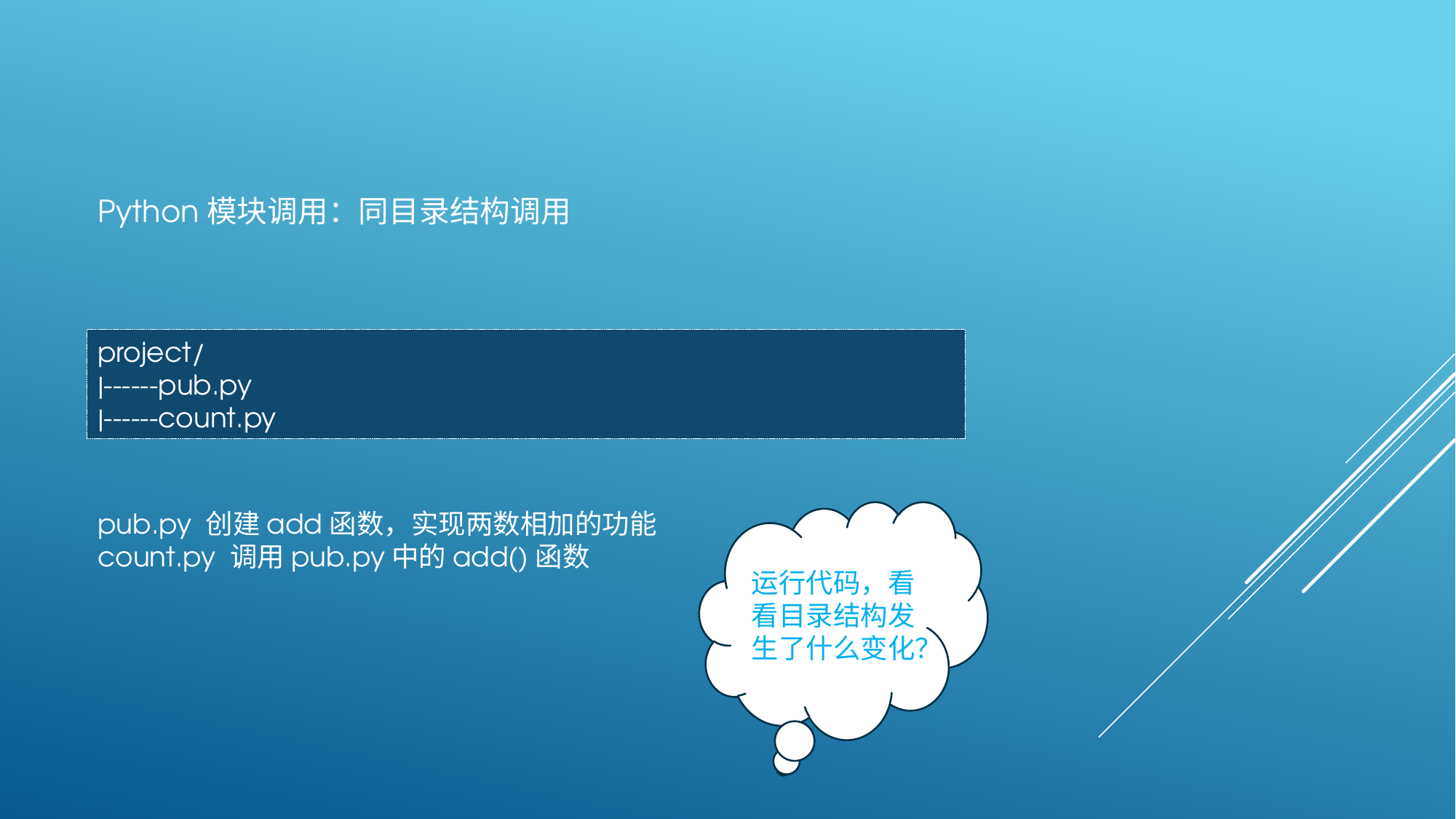

Python模块调用：同目录结构调用
project/
|------pub.py
|------count.py
pub.py 创建add函数，实现两数相加的功能
count.py 调用pub.py中的add()函数
运行代码，看看目录结构发生了什么变化？